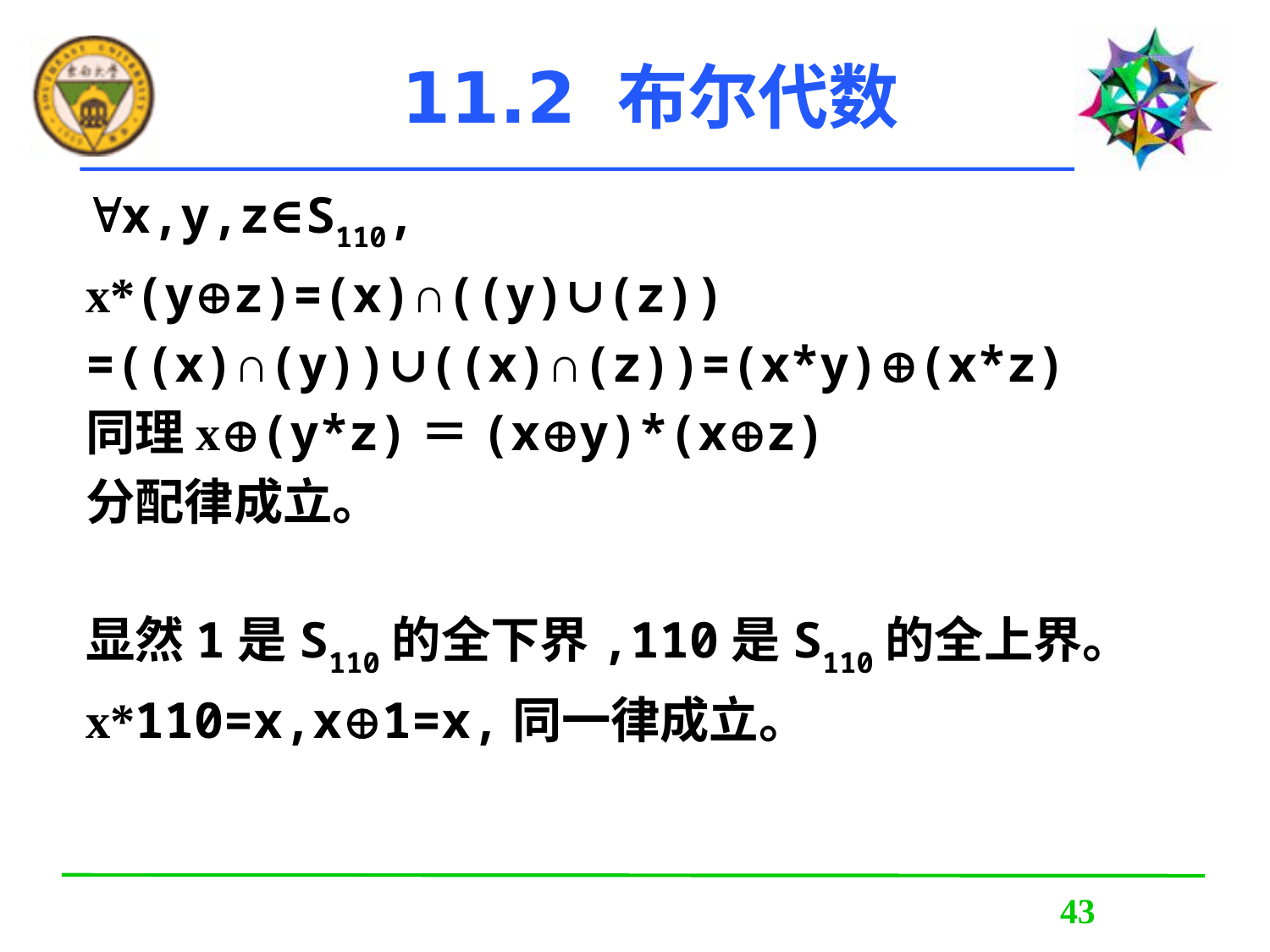

# 11.2 布尔代数
∀x,y,z∈S110,
x*(y⊕z)=(x)∩((y)∪(z))
=((x)∩(y))∪((x)∩(z))=(x*y)⊕(x*z)
同理x⊕(y*z)＝(x⊕y)*(x⊕z)
分配律成立。

显然1是S110的全下界,110是S110的全上界。
x*110=x,x⊕1=x,同一律成立。